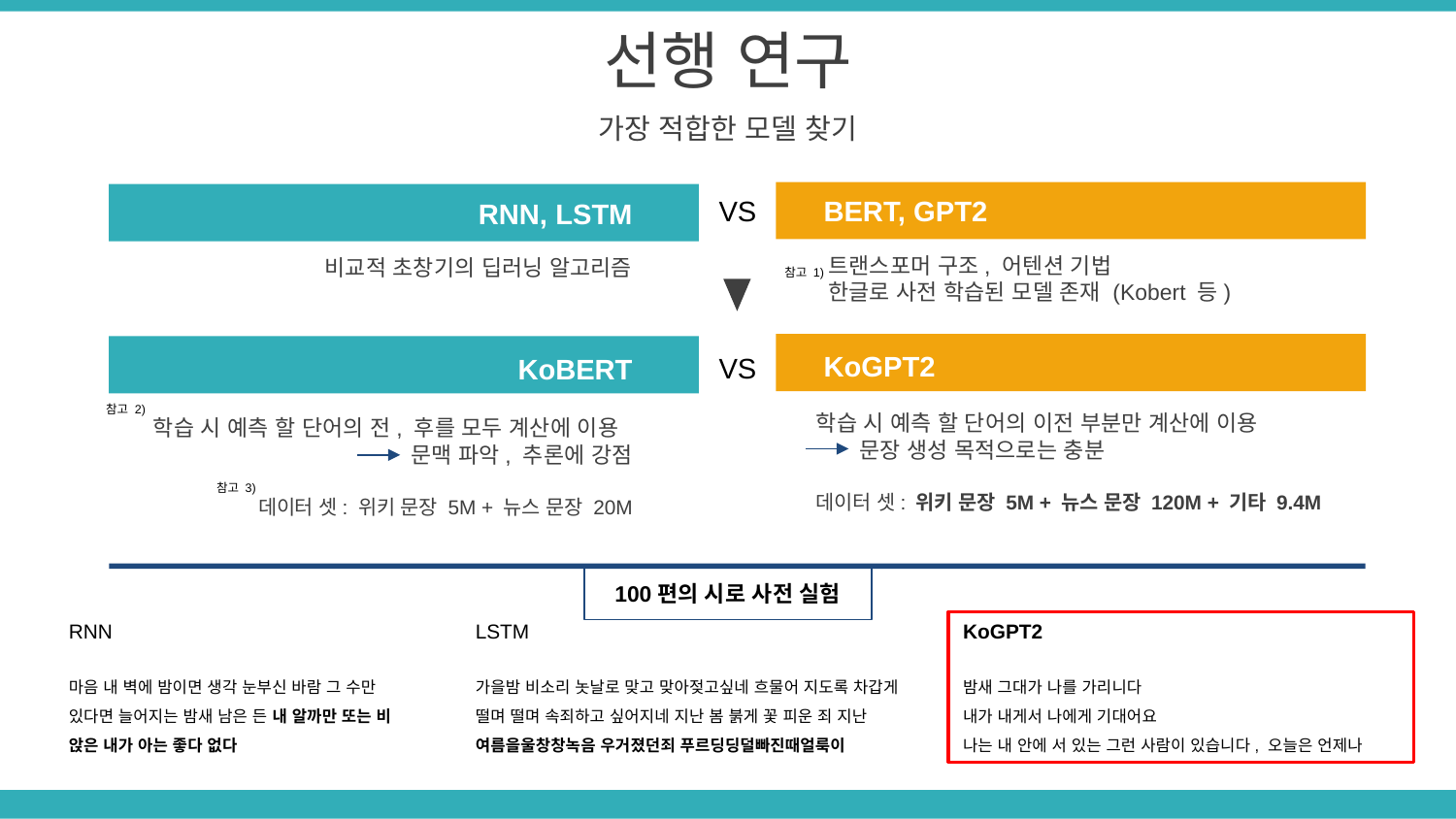

선행 연구
가장 적합한 모델 찾기
VS

BERT, GPT2
RNN, LSTM
트랜스포머 구조, 어텐션 기법
한글로 사전 학습된 모델 존재 (Kobert 등)
비교적 초창기의 딥러닝 알고리즘
참고 1)

VS

KoGPT2
KoBERT
참고 2)
학습 시 예측 할 단어의 이전 부분만 계산에 이용
      문장 생성 목적으로는 충분

데이터 셋: 위키 문장 5M + 뉴스 문장 120M + 기타 9.4M

학습 시 예측 할 단어의 전, 후를 모두 계산에 이용
 문맥 파악, 추론에 강점

데이터 셋: 위키 문장 5M + 뉴스 문장 20M
Add Contents Title
참고 3)
100편의 시로 사전 실험
RNN

마음 내 벽에 밤이면 생각 눈부신 바람 그 수만 있다면 늘어지는 밤새 남은 든 내 알까만 또는 비 앉은 내가 아는 좋다 없다
LSTM

가을밤 비소리 놋날로 맞고 맞아젖고싶네 흐물어 지도록 차갑게 떨며 떨며 속죄하고 싶어지네 지난 봄 붉게 꽃 피운 죄 지난 여름을울창창녹음 우거졌던죄 푸르딩딩덜빠진때얼룩이
KoGPT2

밤새 그대가 나를 가리니다
내가 내게서 나에게 기대어요
나는 내 안에 서 있는 그런 사람이 있습니다, 오늘은 언제나